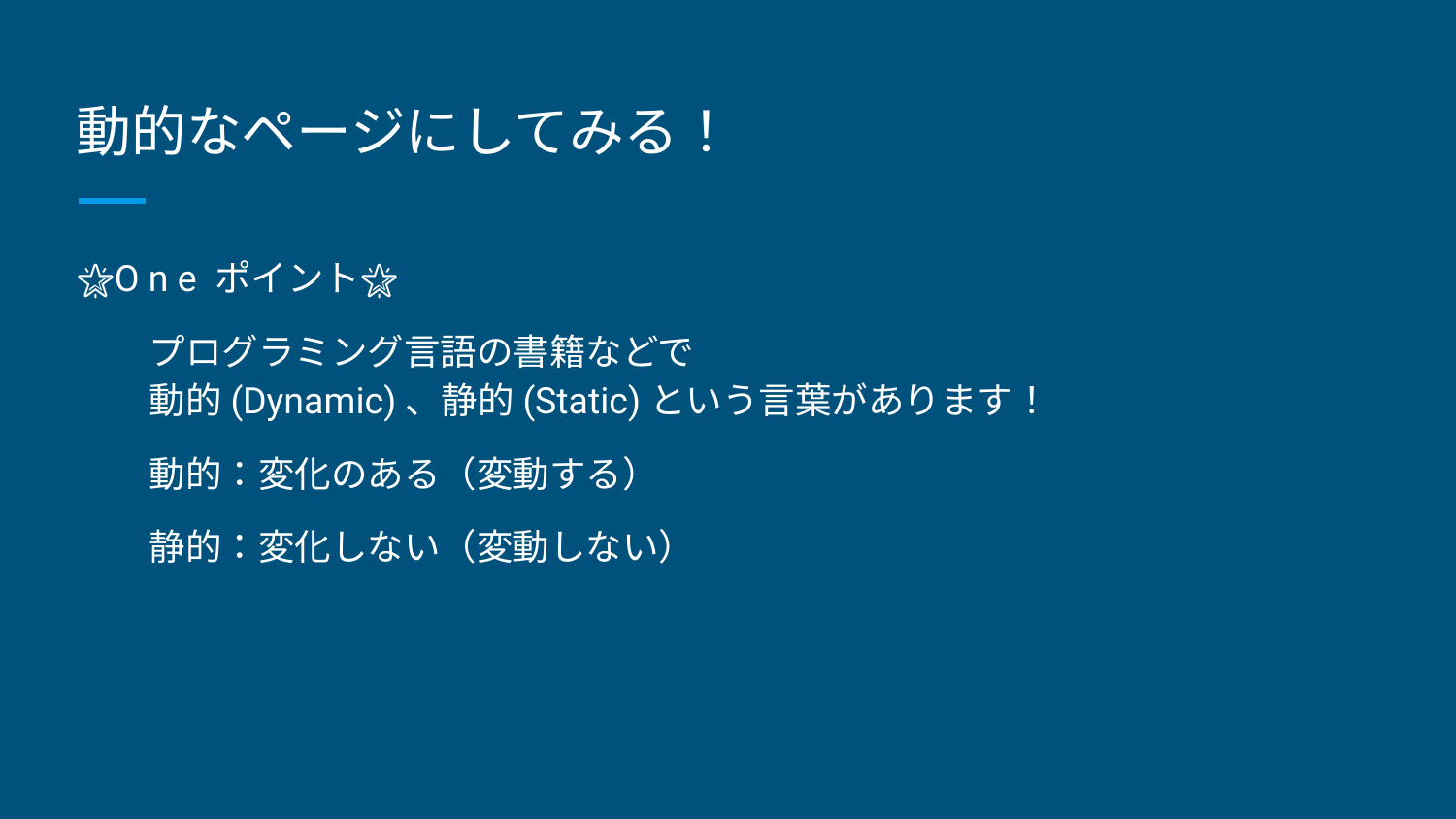

# 動的なページにしてみる！
🌟O n e ポイント🌟
プログラミング言語の書籍などで
動的(Dynamic)、静的(Static)という言葉があります！
動的：変化のある（変動する）
静的：変化しない（変動しない）